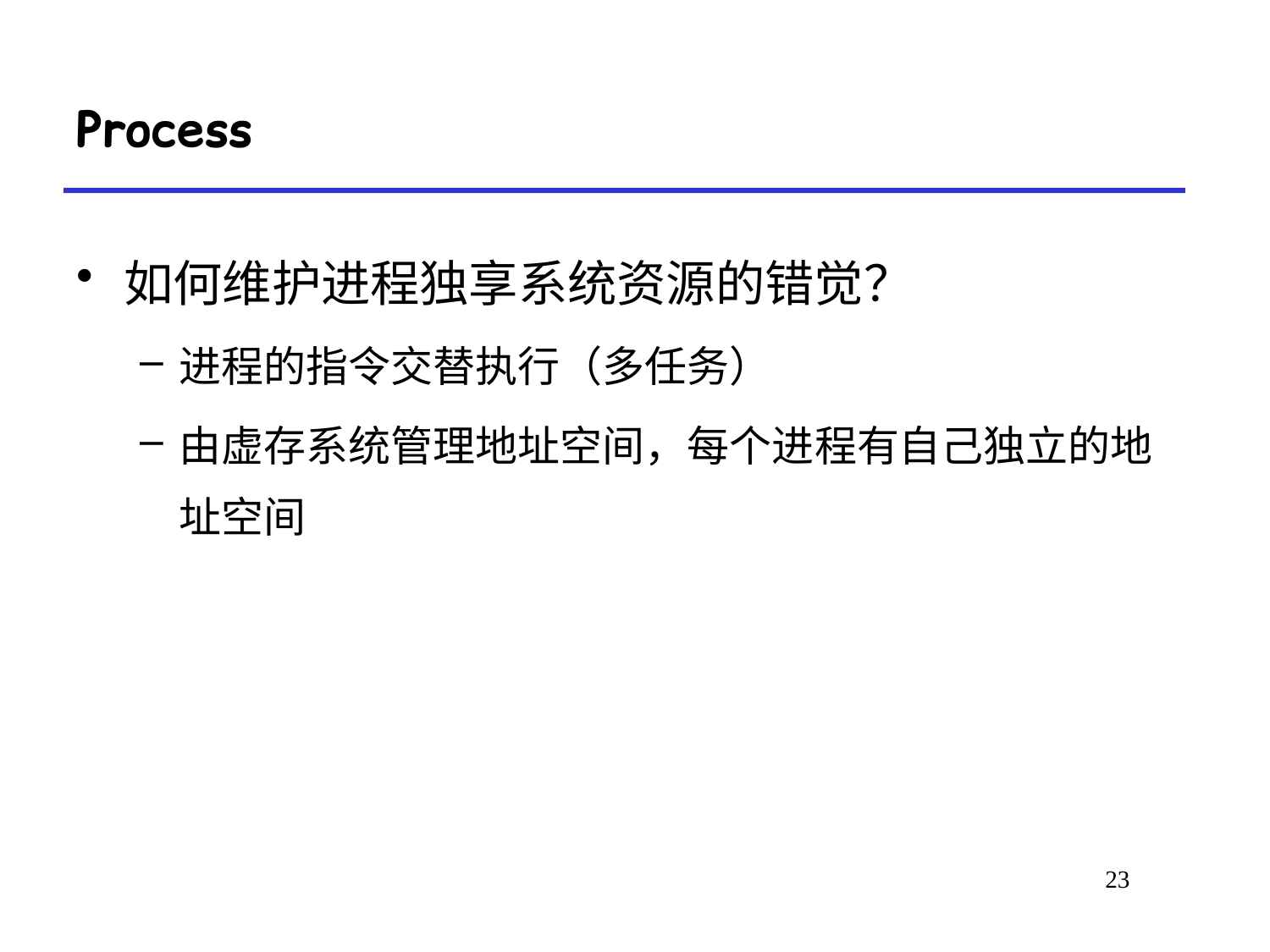

Process
如何维护进程独享系统资源的错觉？
进程的指令交替执行（多任务）
由虚存系统管理地址空间，每个进程有自己独立的地址空间
# 23